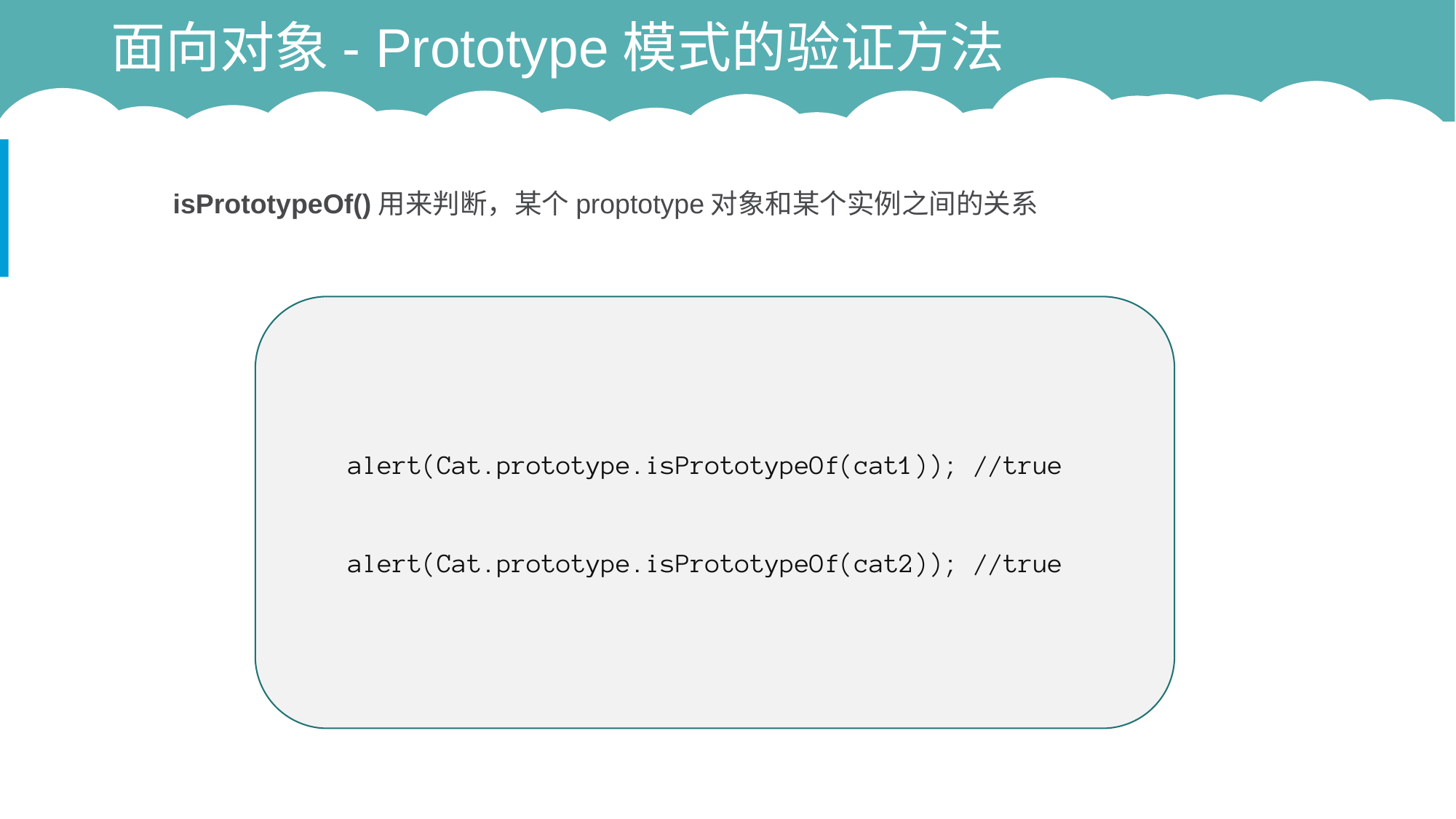

# 面向对象- Prototype模式的验证方法

isPrototypeOf()用来判断，某个proptotype对象和某个实例之间的关系
　　alert(Cat.prototype.isPrototypeOf(cat1)); //true

　　alert(Cat.prototype.isPrototypeOf(cat2)); //true